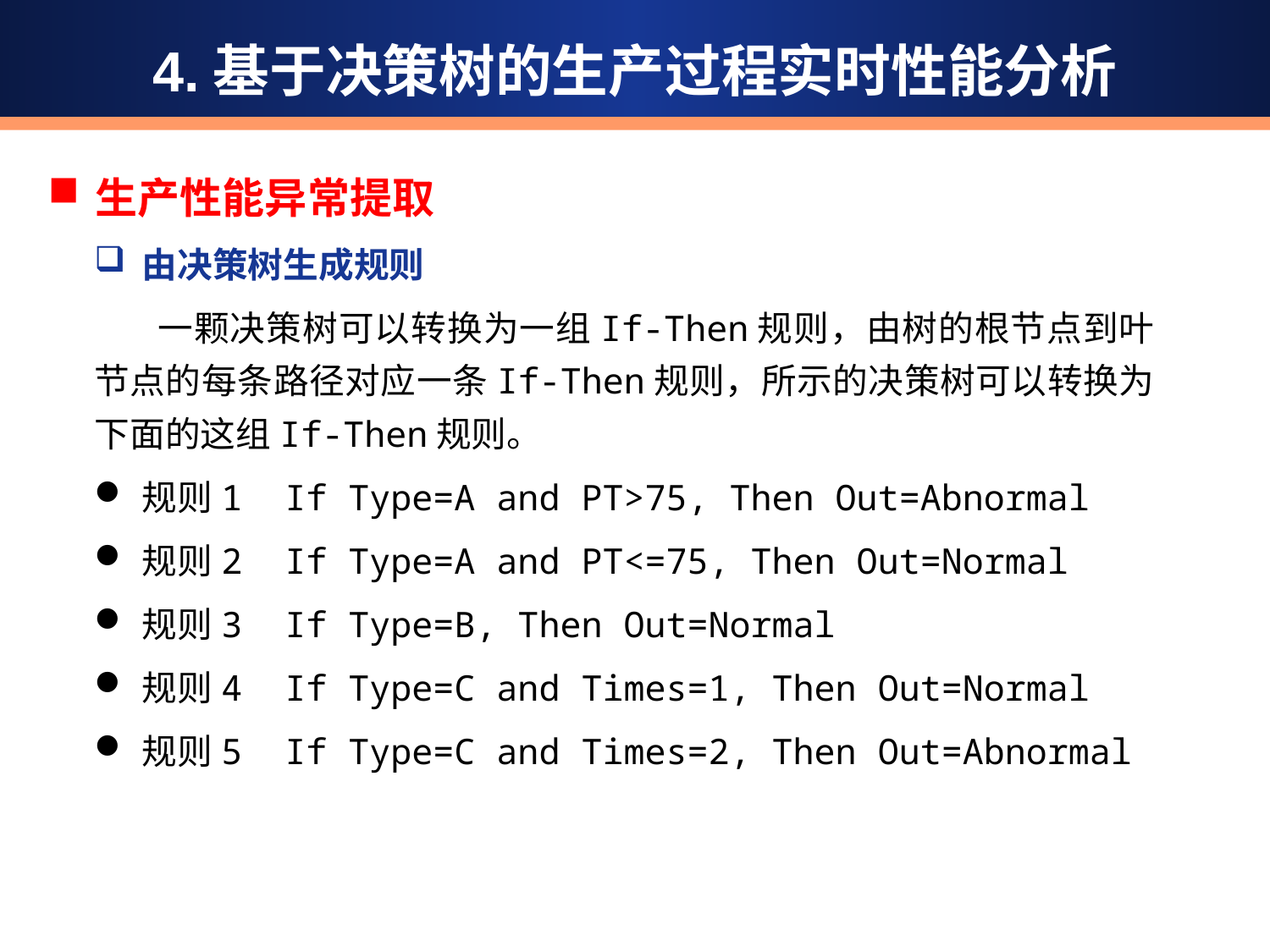

4.基于决策树的生产过程实时性能分析
生产性能异常提取
由决策树生成规则
一颗决策树可以转换为一组If-Then规则，由树的根节点到叶节点的每条路径对应一条If-Then规则，所示的决策树可以转换为下面的这组If-Then规则。
规则1  If Type=A and PT>75, Then Out=Abnormal
规则2  If Type=A and PT<=75, Then Out=Normal
规则3  If Type=B, Then Out=Normal
规则4  If Type=C and Times=1, Then Out=Normal
规则5  If Type=C and Times=2, Then Out=Abnormal